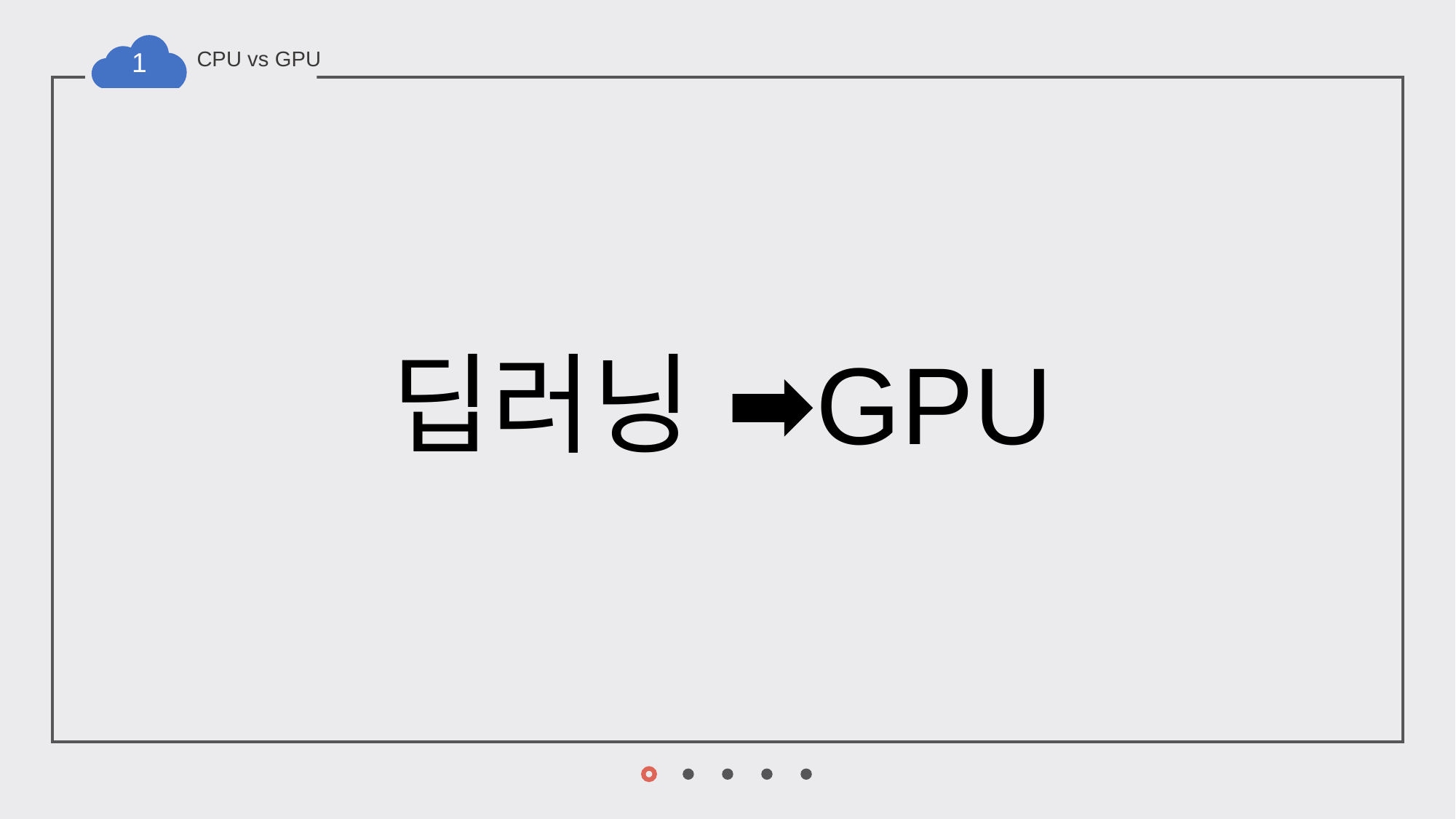

1
CPU vs GPU

딥러닝 - GPU